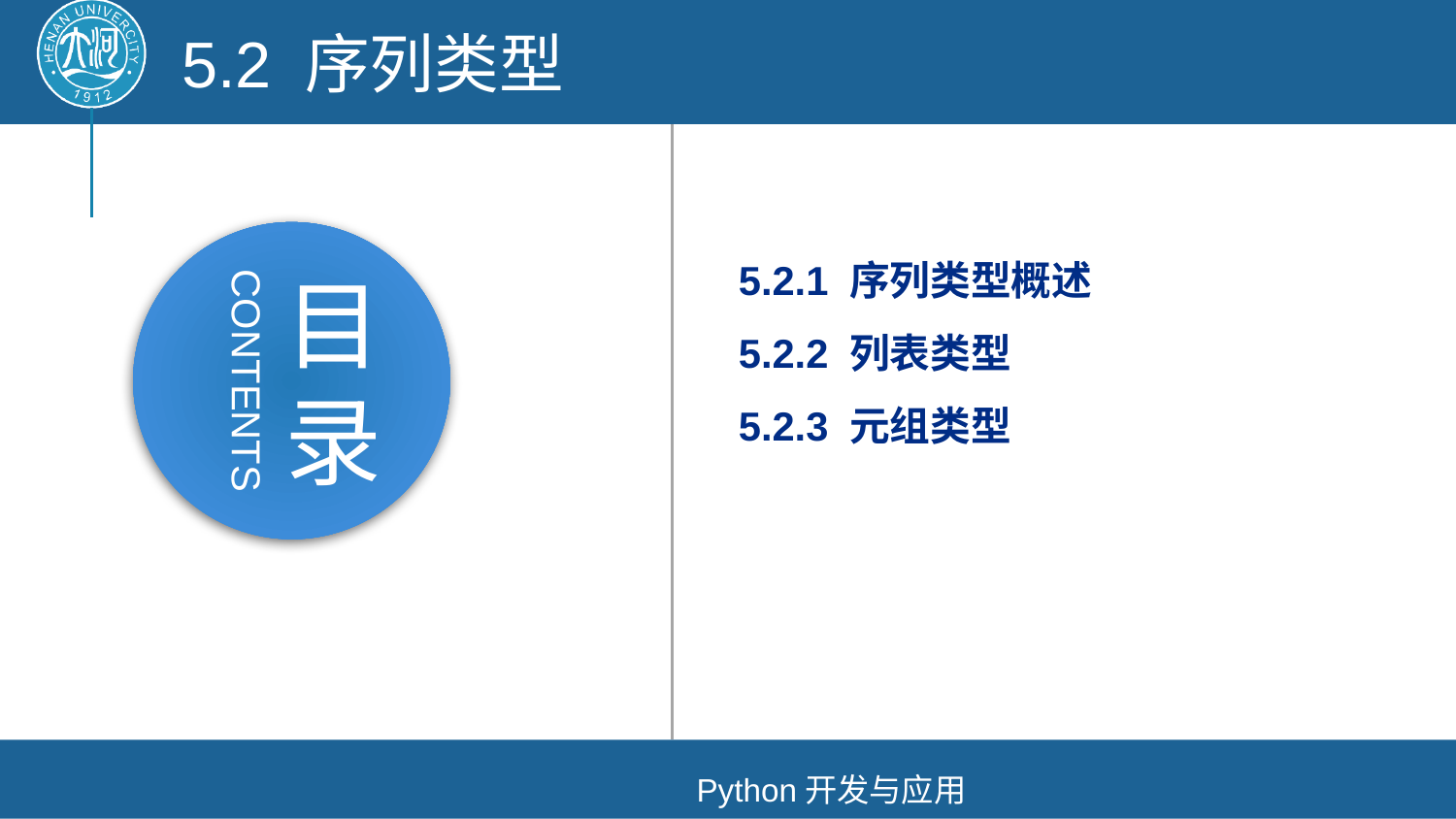

5.2 序列类型
5.2.1 序列类型概述
5.2.2 列表类型
5.2.3 元组类型

Python开发与应用
9